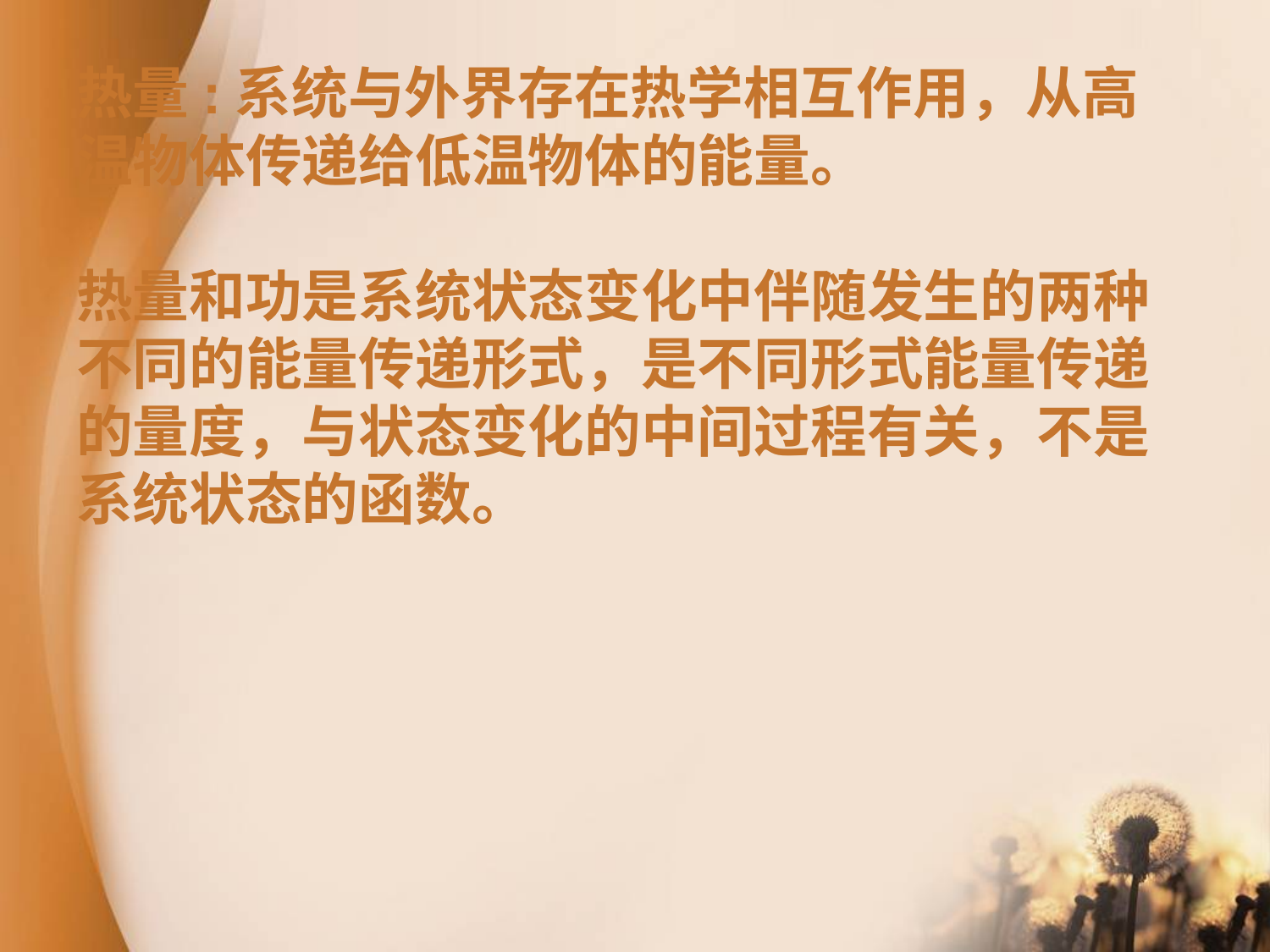

# 热量:系统与外界存在热学相互作用，从高温物体传递给低温物体的能量。 热量和功是系统状态变化中伴随发生的两种不同的能量传递形式，是不同形式能量传递的量度，与状态变化的中间过程有关，不是系统状态的函数。